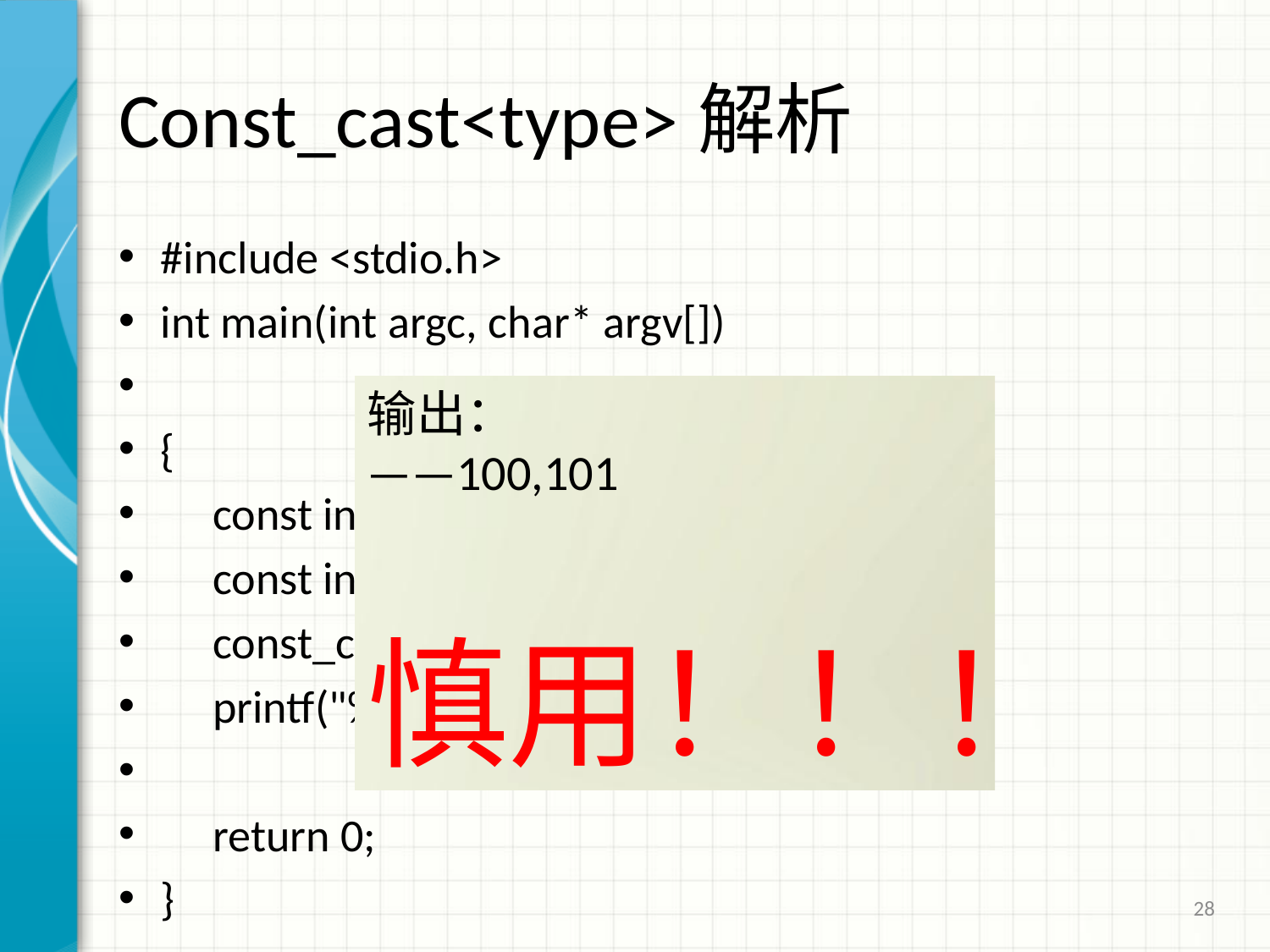

# Const_cast<type>解析
#include <stdio.h>
int main(int argc, char* argv[])

{
     const int ic = 100;
     const int *pc=&ic;
     const_cast<int &>(ic)++;
     printf("%d,%d\n", ic, *pc);

     return 0;
}

输出：
——100,101

慎用！！！
28